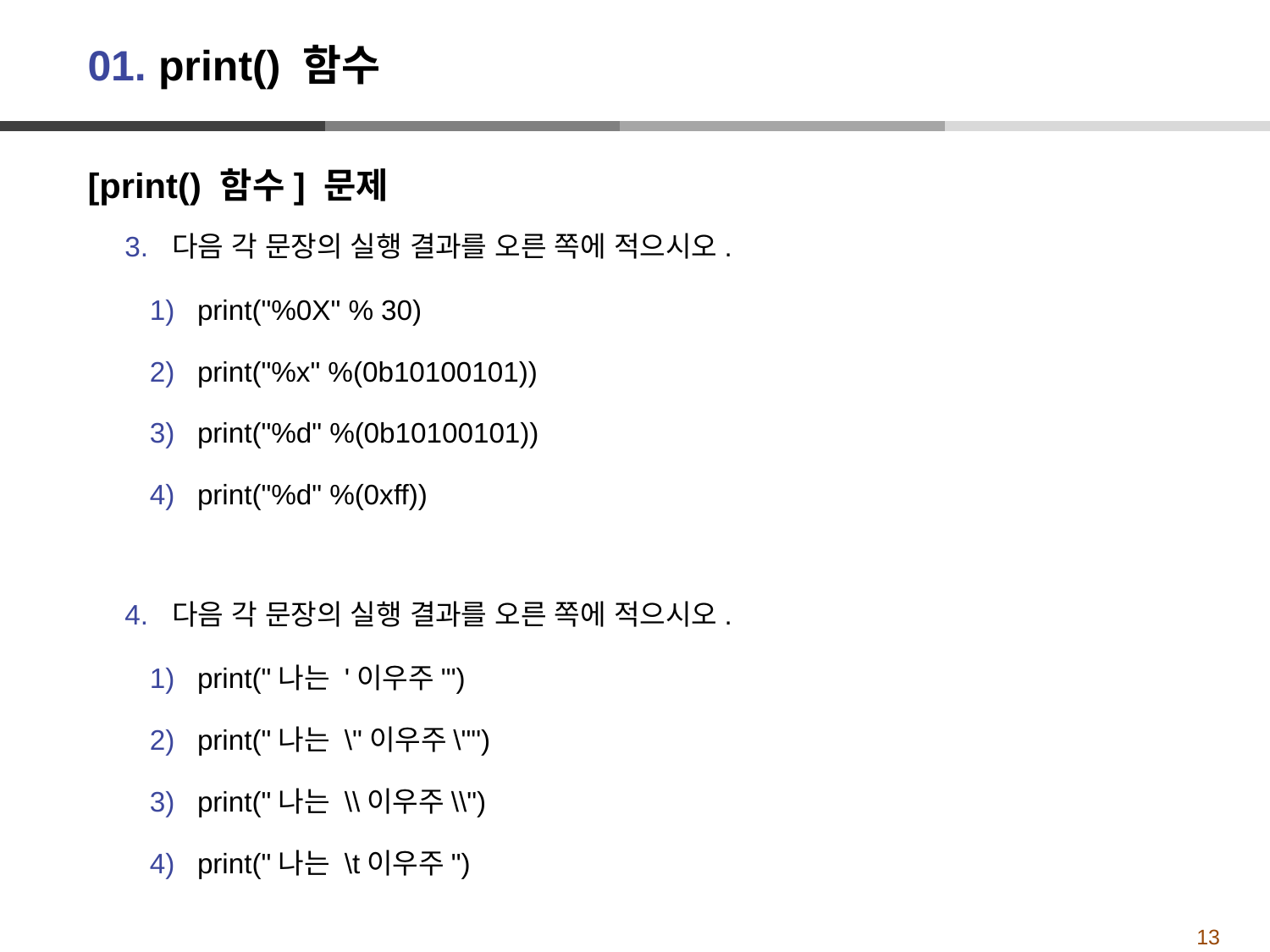

# 01. print() 함수
[print() 함수] 문제
다음 각 문장의 실행 결과를 오른 쪽에 적으시오.
print("%0X" % 30)
print("%x" %(0b10100101))
print("%d" %(0b10100101))
print("%d" %(0xff))

다음 각 문장의 실행 결과를 오른 쪽에 적으시오.
print("나는 '이우주'")
print("나는 \"이우주\"")
print("나는 \\이우주\\")
print("나는 \t이우주")